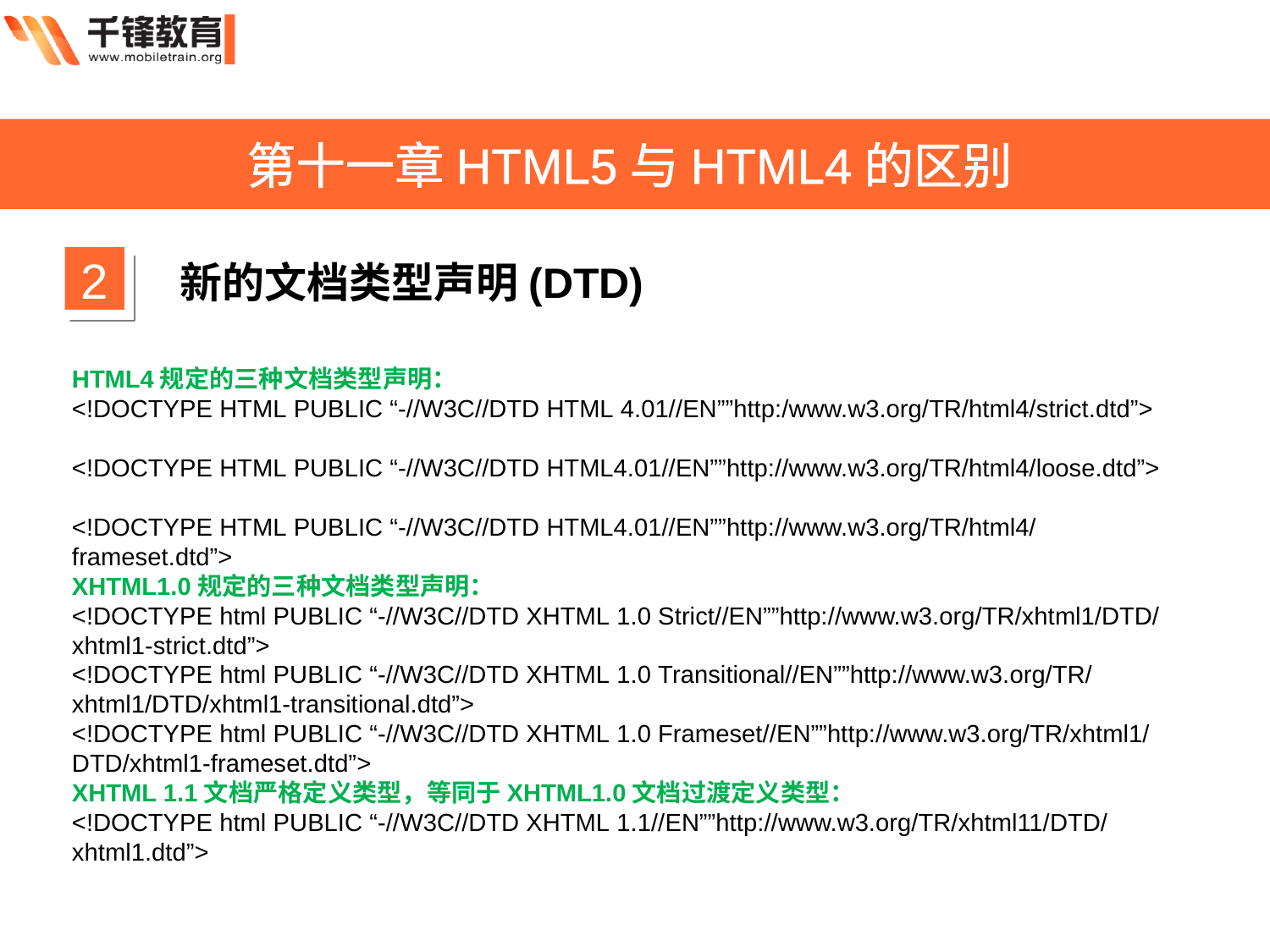

第十一章HTML5与HTML4的区别
2

新的文档类型声明(DTD)

HTML4规定的三种文档类型声明：
<!DOCTYPE HTML PUBLIC “-//W3C//DTD HTML 4.01//EN””http:/www.w3.org/TR/html4/strict.dtd”>
<!DOCTYPE HTML PUBLIC “-//W3C//DTD HTML4.01//EN””http://www.w3.org/TR/html4/loose.dtd”>
<!DOCTYPE HTML PUBLIC “-//W3C//DTD HTML4.01//EN””http://www.w3.org/TR/html4/frameset.dtd”>
XHTML1.0规定的三种文档类型声明：
<!DOCTYPE html PUBLIC “-//W3C//DTD XHTML 1.0 Strict//EN””http://www.w3.org/TR/xhtml1/DTD/xhtml1-strict.dtd”>
<!DOCTYPE html PUBLIC “-//W3C//DTD XHTML 1.0 Transitional//EN””http://www.w3.org/TR/xhtml1/DTD/xhtml1-transitional.dtd”>
<!DOCTYPE html PUBLIC “-//W3C//DTD XHTML 1.0 Frameset//EN””http://www.w3.org/TR/xhtml1/DTD/xhtml1-frameset.dtd”>
XHTML 1.1文档严格定义类型，等同于XHTML1.0文档过渡定义类型：
<!DOCTYPE html PUBLIC “-//W3C//DTD XHTML 1.1//EN””http://www.w3.org/TR/xhtml11/DTD/xhtml1.dtd”>